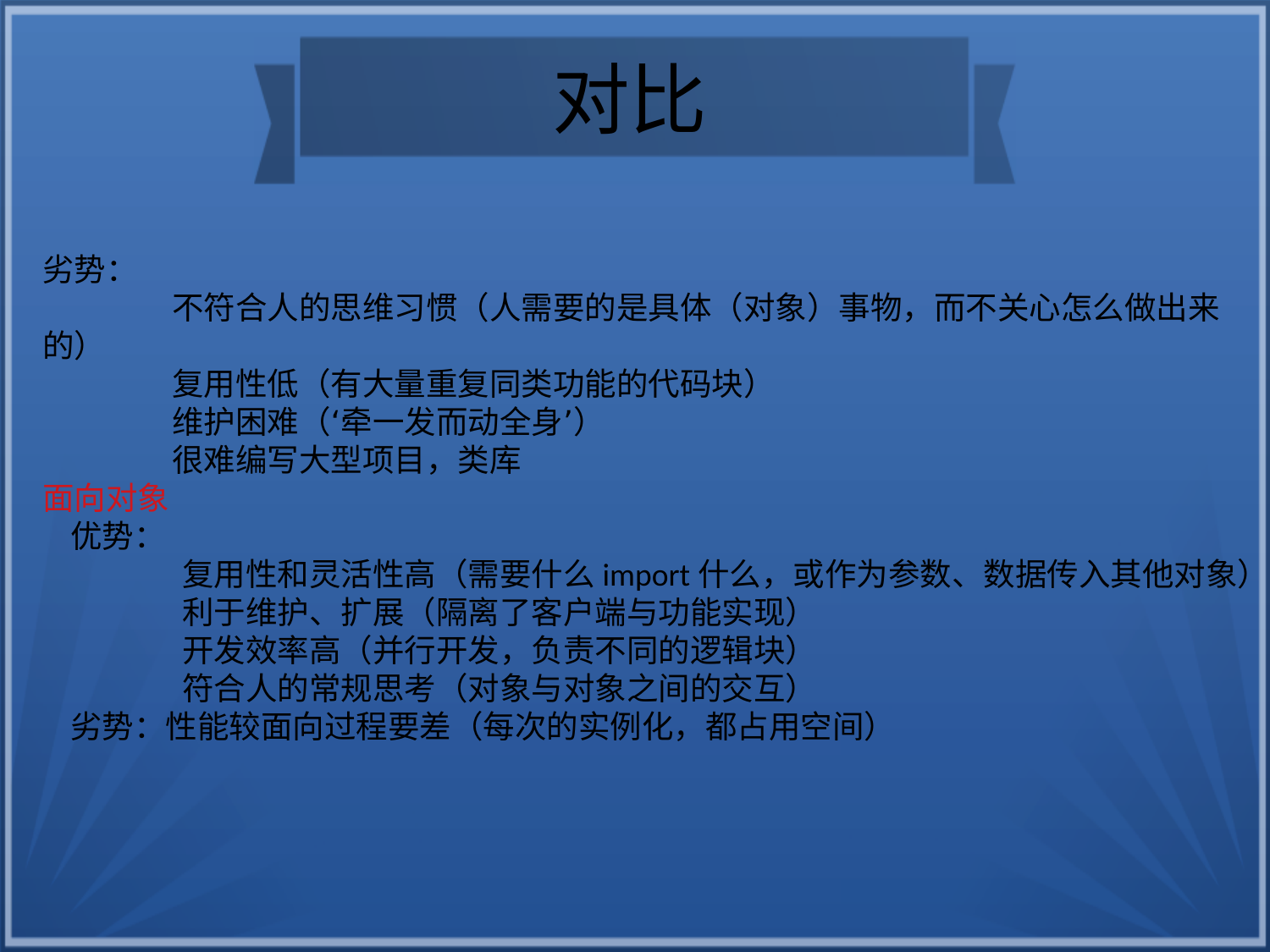

对比

劣势：
            不符合人的思维习惯（人需要的是具体（对象）事物，而不关心怎么做出来的）
            复用性低（有大量重复同类功能的代码块）
            维护困难（‘牵一发而动全身’）
            很难编写大型项目，类库
面向对象
  优势：
             复用性和灵活性高（需要什么import什么，或作为参数、数据传入其他对象）
             利于维护、扩展（隔离了客户端与功能实现）
             开发效率高（并行开发，负责不同的逻辑块）
             符合人的常规思考（对象与对象之间的交互）
  劣势：性能较面向过程要差（每次的实例化，都占用空间）